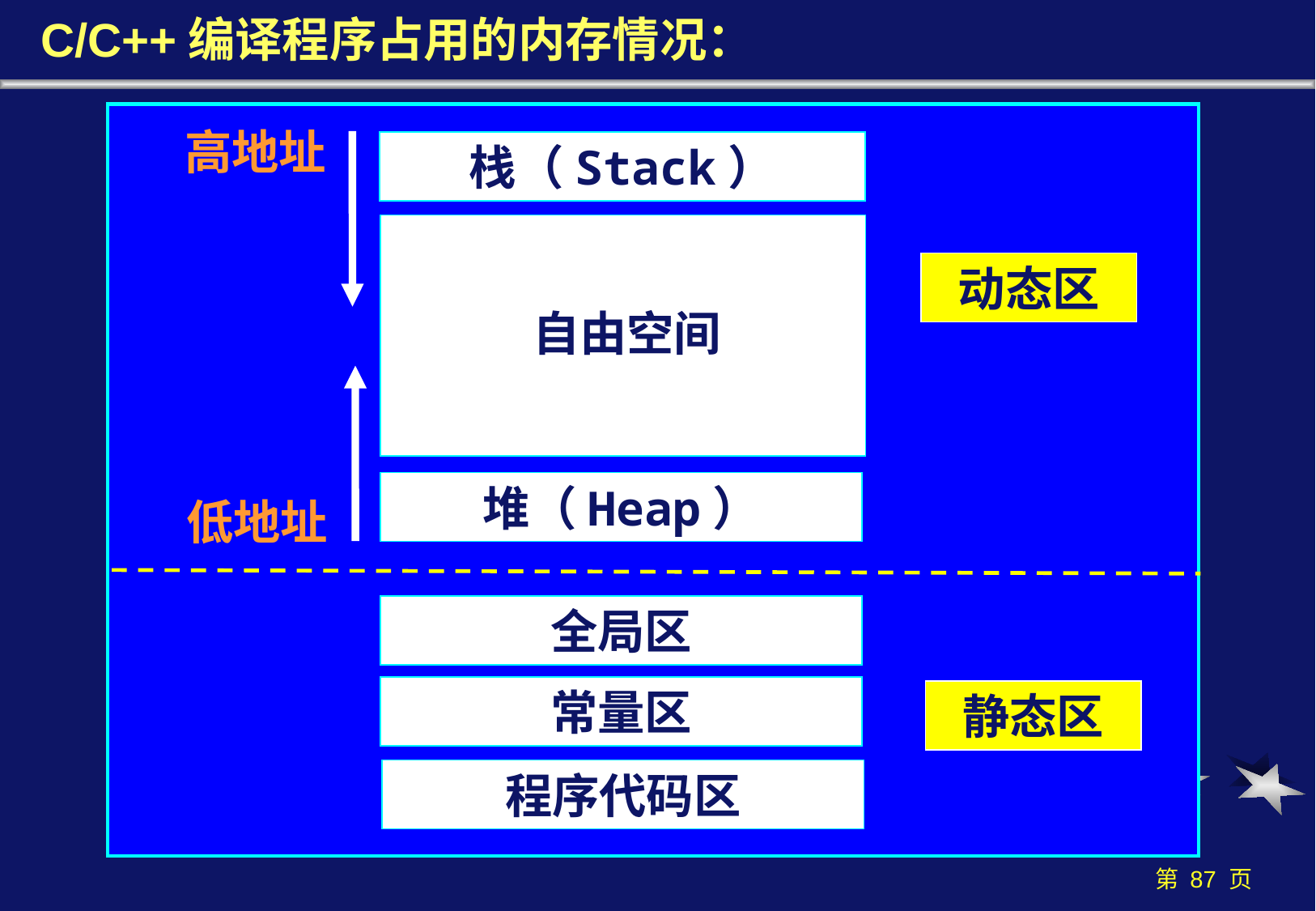

# C/C++编译程序占用的内存情况：

高地址
栈（Stack）

动态区
自由空间

堆（Heap）
低地址

全局区
常量区
静态区
程序代码区